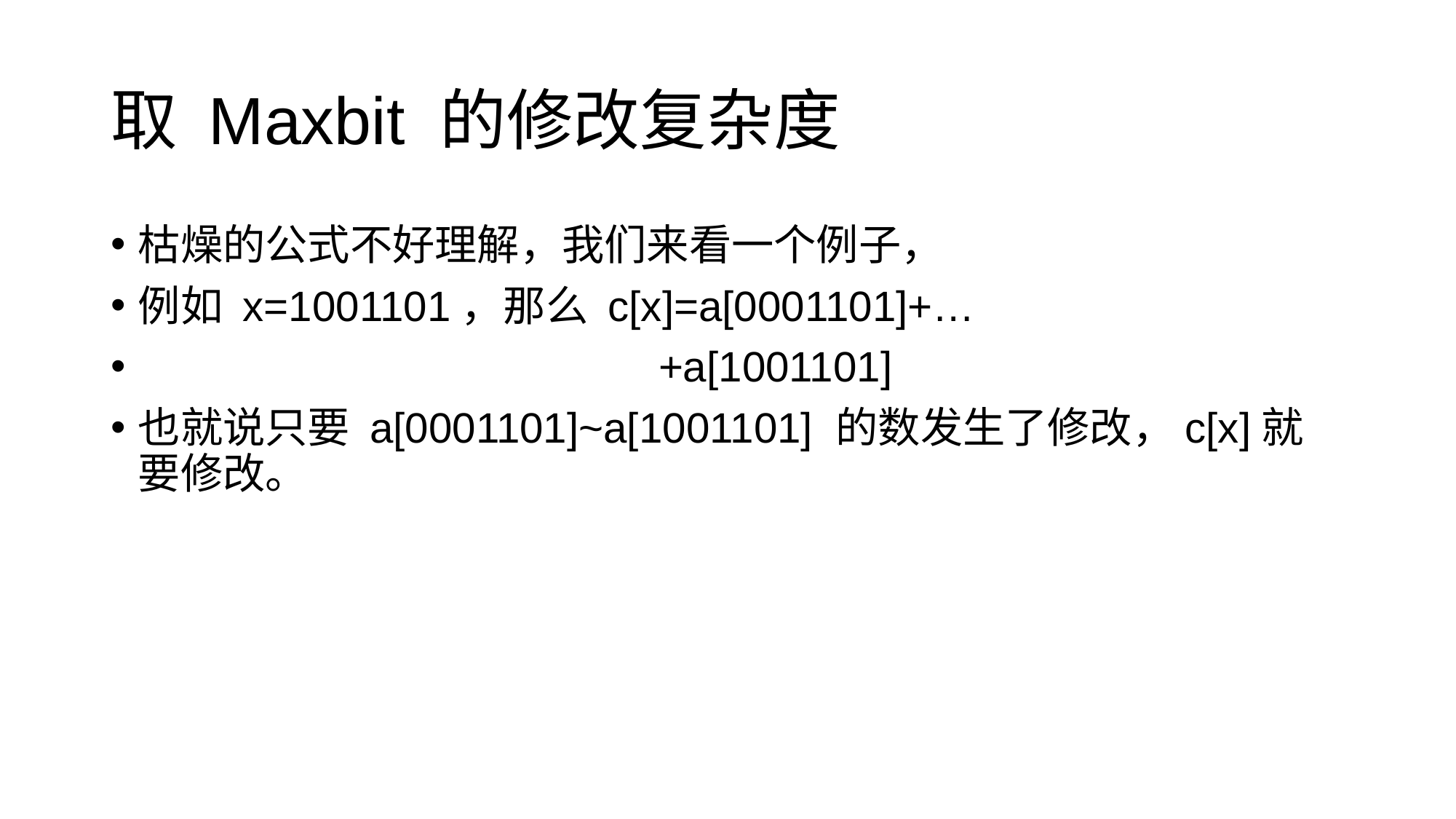

# 取 Maxbit 的修改复杂度
枯燥的公式不好理解，我们来看一个例子，
例如 x=1001101，那么 c[x]=a[0001101]+…
                                            +a[1001101]
也就说只要 a[0001101]~a[1001101] 的数发生了修改，c[x]就要修改。